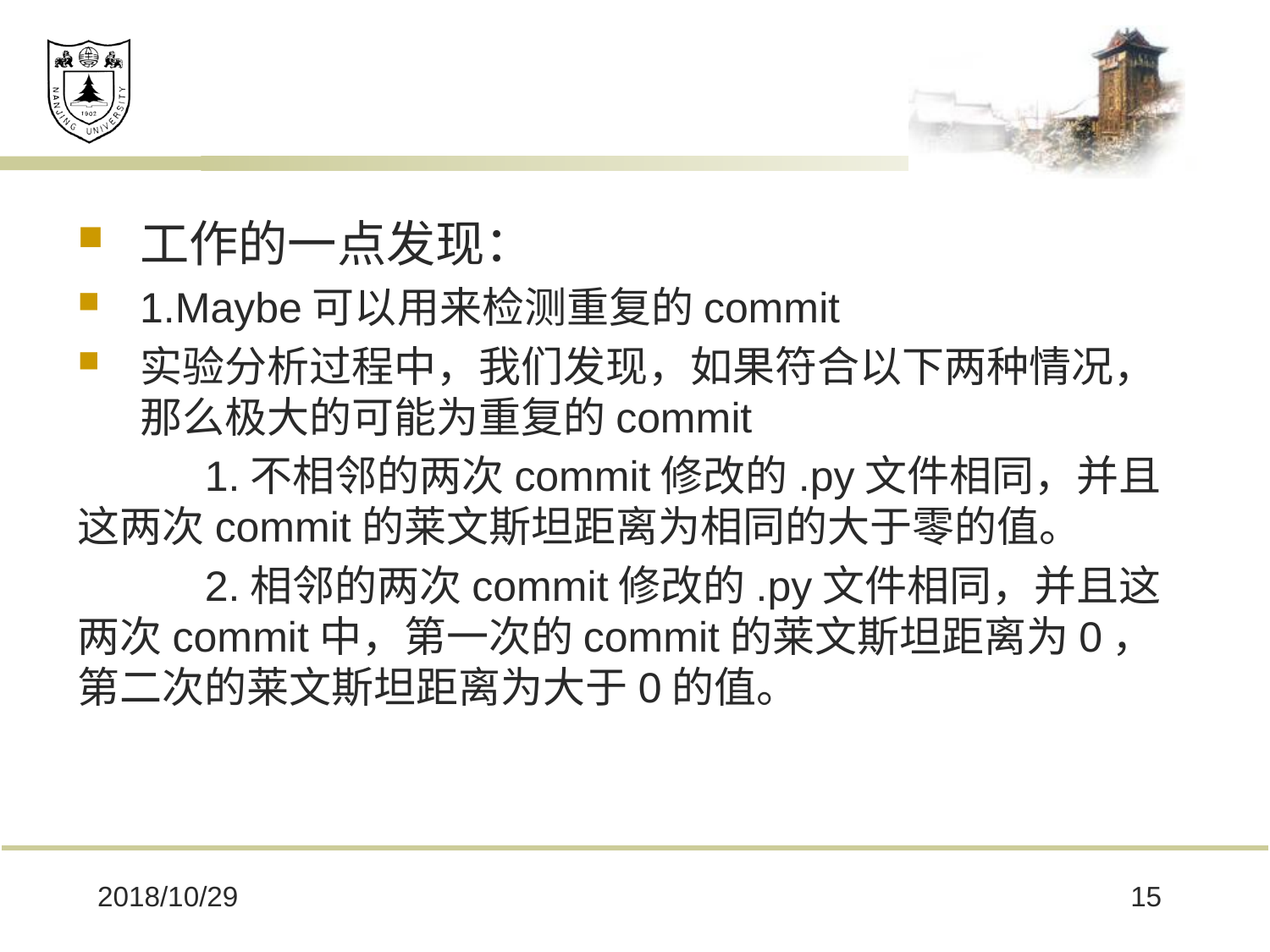

#
工作的一点发现：
1.Maybe可以用来检测重复的commit
实验分析过程中，我们发现，如果符合以下两种情况，那么极大的可能为重复的commit
	1.不相邻的两次commit修改的.py文件相同，并且这两次commit的莱文斯坦距离为相同的大于零的值。
	2.相邻的两次commit修改的.py文件相同，并且这两次commit中，第一次的commit的莱文斯坦距离为0，第二次的莱文斯坦距离为大于0的值。
2018/10/29
15